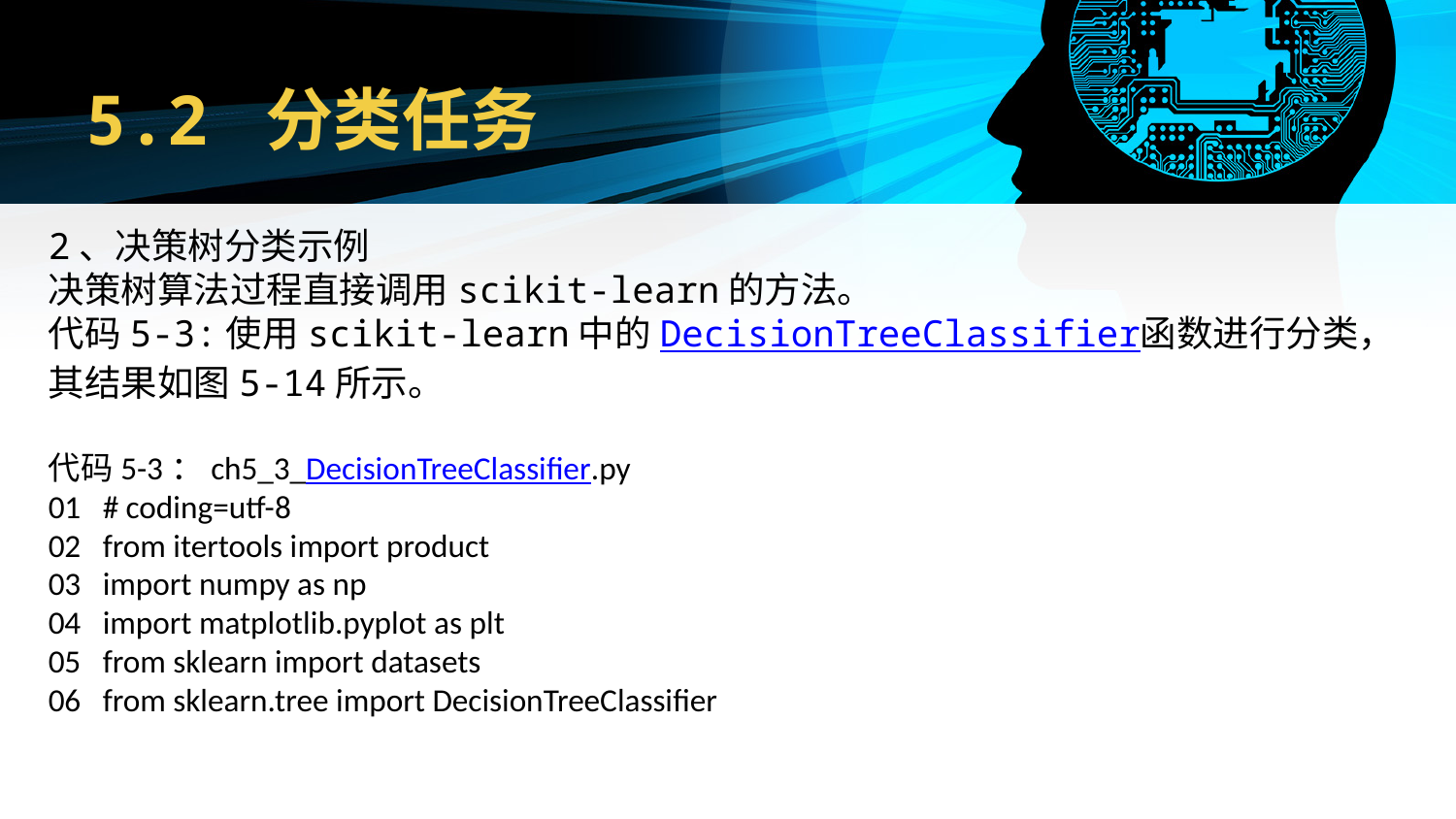

# 5.2 分类任务
2、决策树分类示例
决策树算法过程直接调用scikit-learn的方法。
代码5-3:使用scikit-learn中的DecisionTreeClassifier函数进行分类，其结果如图5-14所示。

代码5-3：ch5_3_DecisionTreeClassifier.py
01   # coding=utf-8
02   from itertools import product
03   import numpy as np
04   import matplotlib.pyplot as plt
05   from sklearn import datasets
06   from sklearn.tree import DecisionTreeClassifier